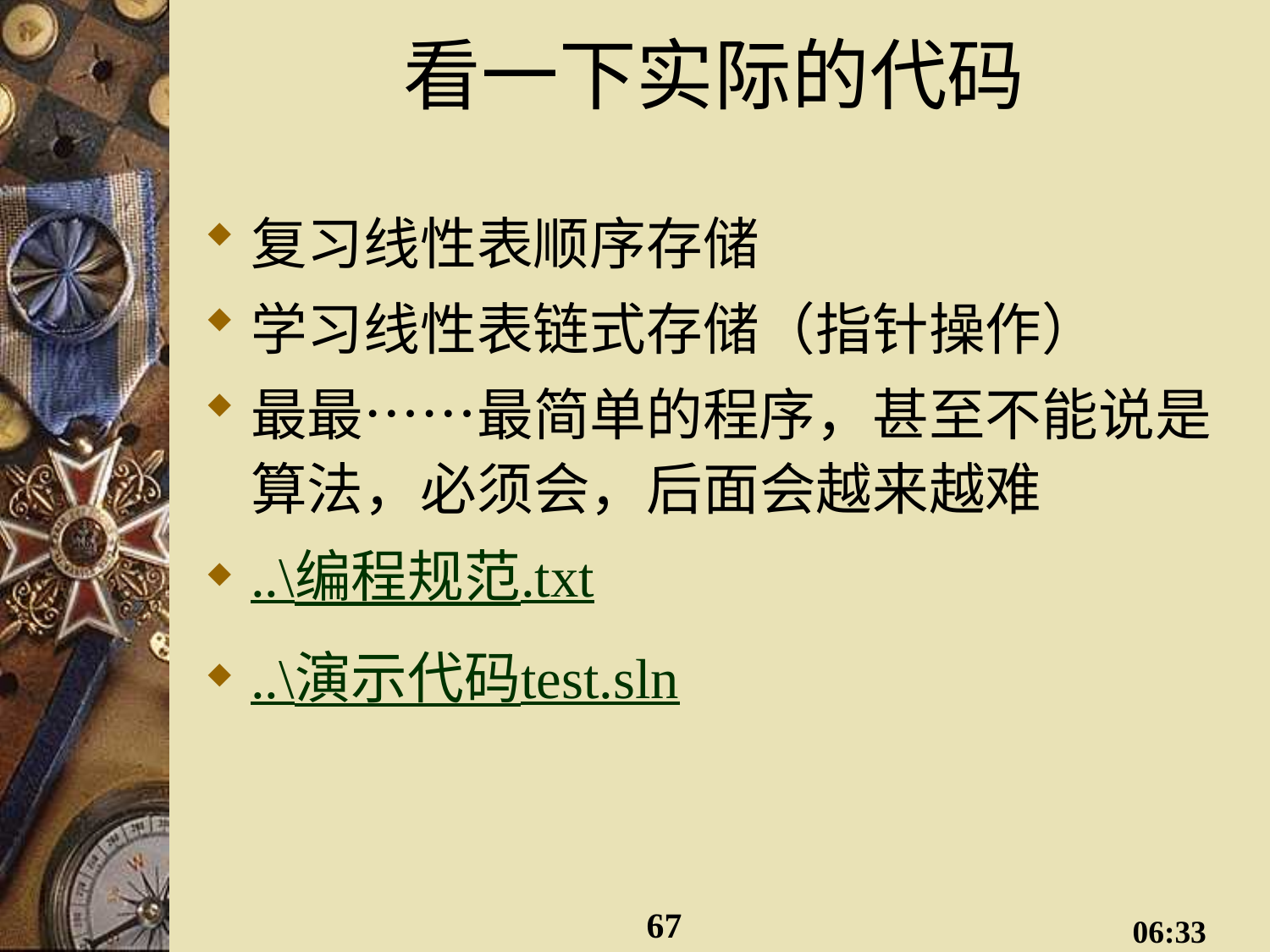

# 看一下实际的代码
复习线性表顺序存储
学习线性表链式存储（指针操作）
最最……最简单的程序，甚至不能说是算法，必须会，后面会越来越难
..\编程规范.txt
..\演示代码test.sln